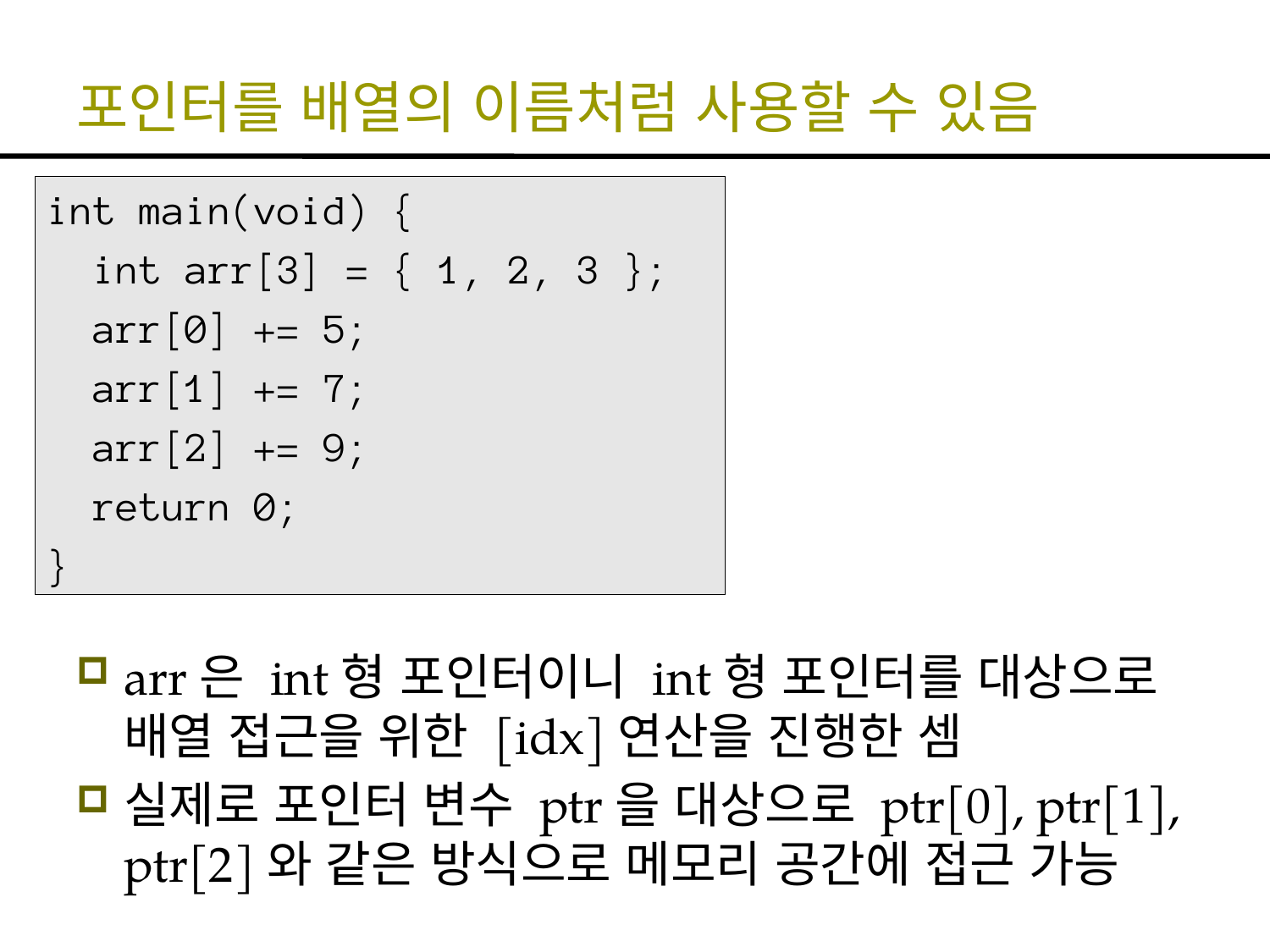

# 포인터를 배열의 이름처럼 사용할 수 있음
int main(void) {
  int arr[3] = { 1, 2, 3 };
  arr[0] += 5;
  arr[1] += 7;
  arr[2] += 9;
  return 0;
}
arr은 int형 포인터이니 int형 포인터를 대상으로 배열 접근을 위한 [idx]연산을 진행한 셈
실제로 포인터 변수 ptr을 대상으로 ptr[0], ptr[1], ptr[2]와 같은 방식으로 메모리 공간에 접근 가능